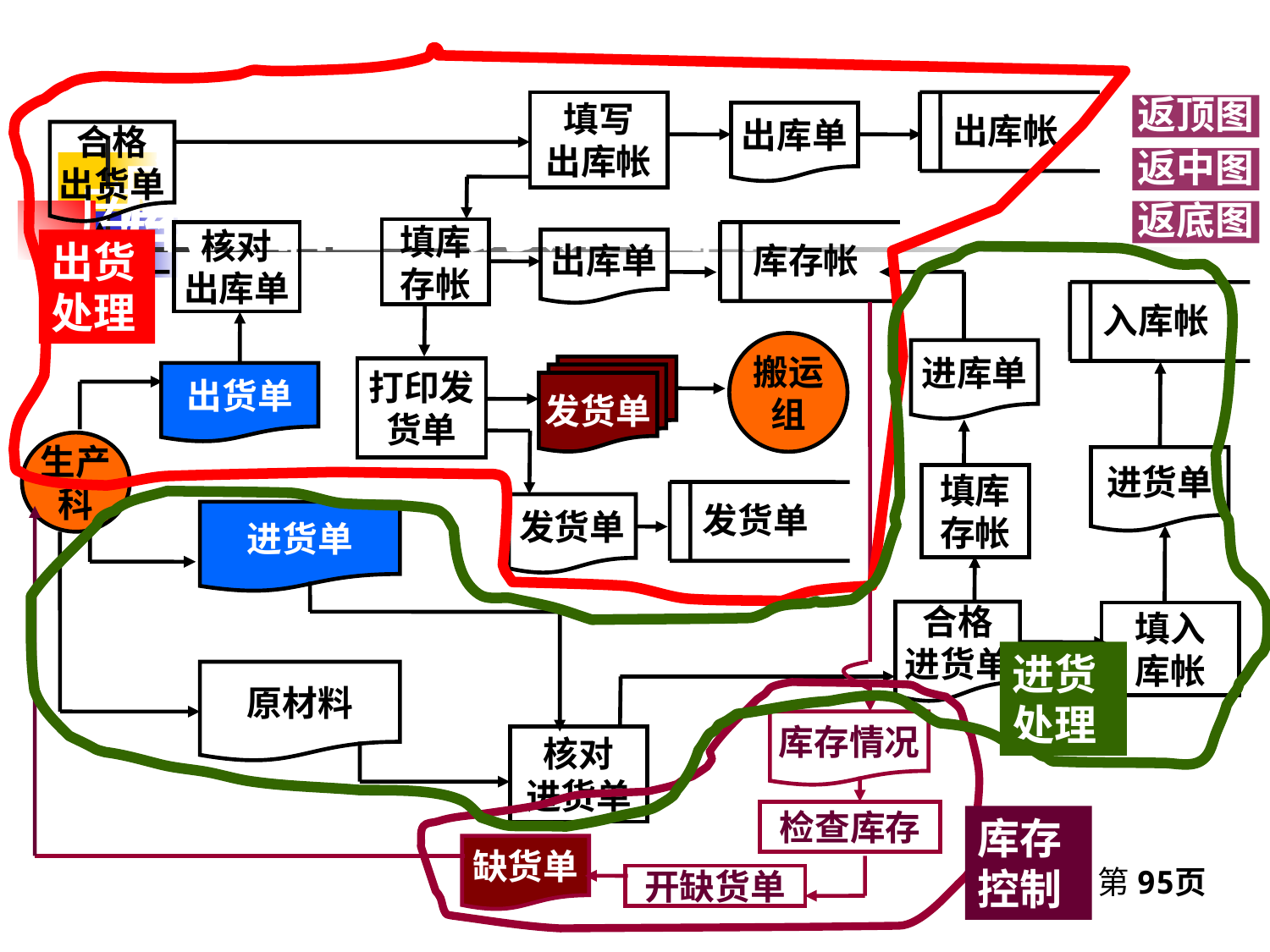

出库帐

填写
出库帐
出库单
合格
出货单

返顶图
库存管理业务流程图
库存管理业务流程图
库存管理业务流程图
返中图

填库存帐

库存帐

出库单

返底图
核对
出库单

出货处理

进库单

填库存帐

合格
进货单

入库帐

进货单

填入
库帐

打印发货单
搬运
组
发货单

出货单

生产
科

发货单

发货单

进货单

原材料

进货处理

库存情况

检查库存
核对
进货单
库存控制
缺货单

开缺货单